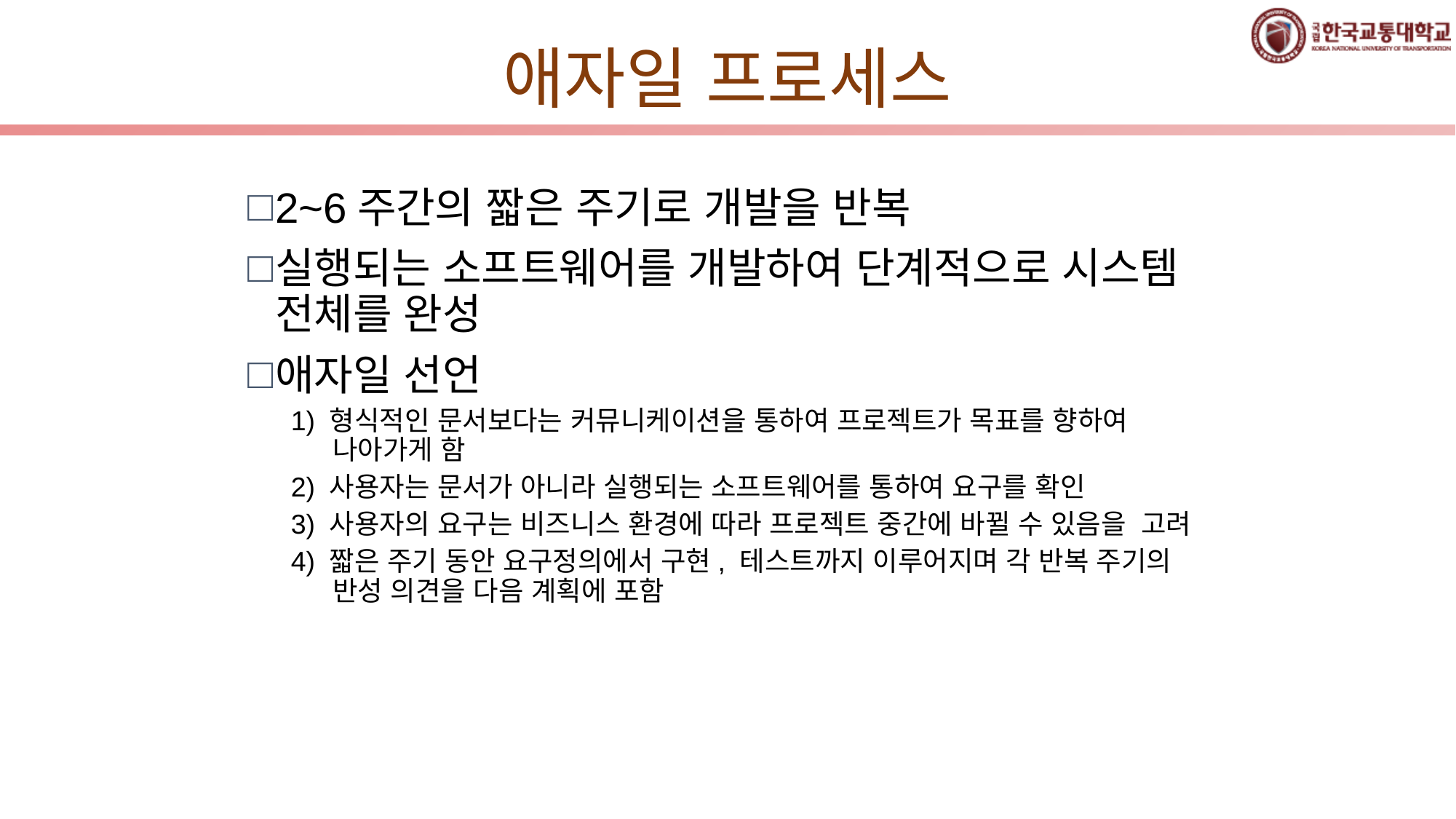

# 애자일 프로세스
2~6주간의 짧은 주기로 개발을 반복
실행되는 소프트웨어를 개발하여 단계적으로 시스템 전체를 완성
애자일 선언
1) 형식적인 문서보다는 커뮤니케이션을 통하여 프로젝트가 목표를 향하여 나아가게 함
2) 사용자는 문서가 아니라 실행되는 소프트웨어를 통하여 요구를 확인
3) 사용자의 요구는 비즈니스 환경에 따라 프로젝트 중간에 바뀔 수 있음을  고려
4) 짧은 주기 동안 요구정의에서 구현, 테스트까지 이루어지며 각 반복 주기의 반성 의견을 다음 계획에 포함